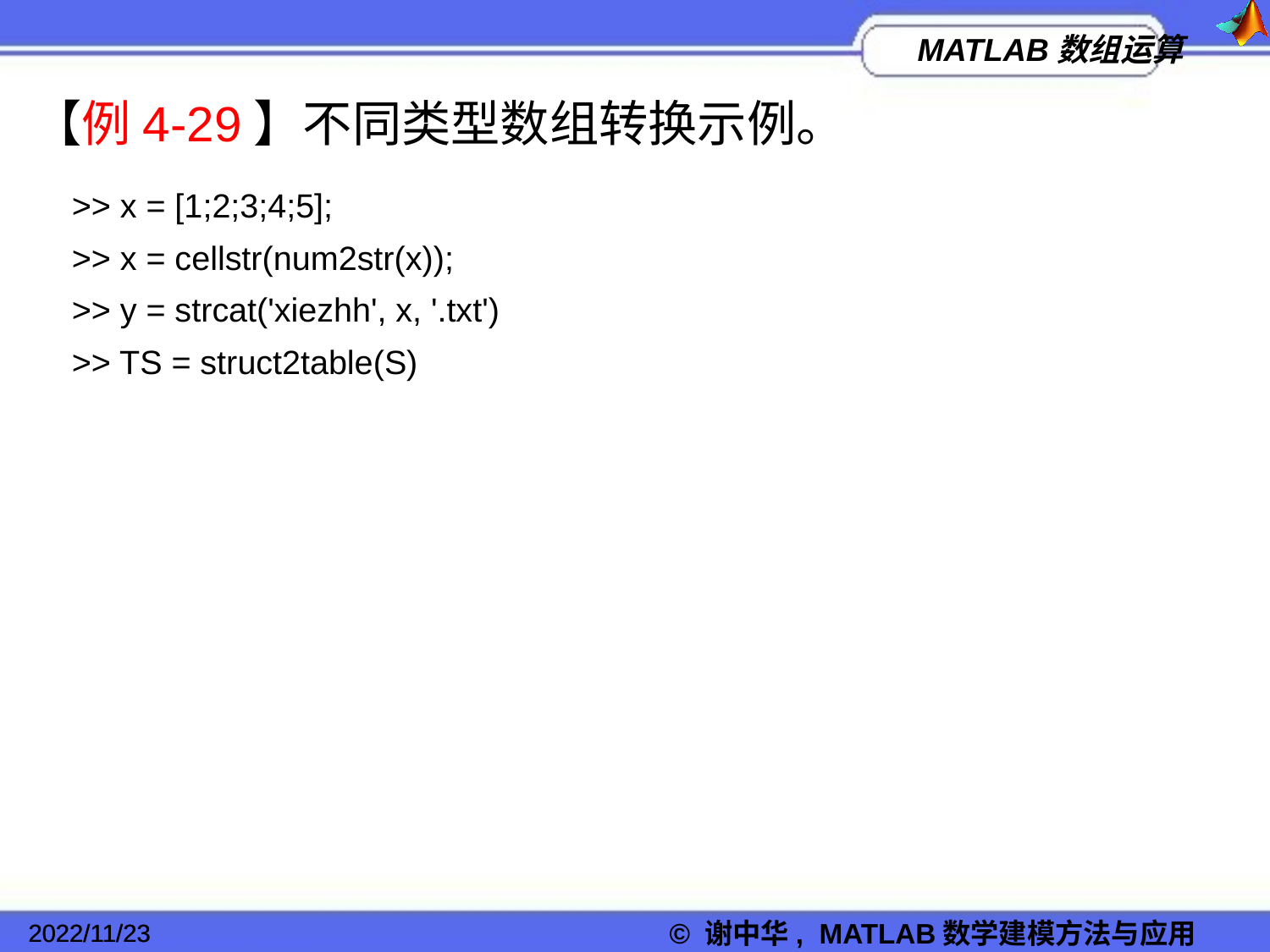

【例4-29】不同类型数组转换示例。
>> x = [1;2;3;4;5];
>> x = cellstr(num2str(x));
>> y = strcat('xiezhh', x, '.txt')
>> TS = struct2table(S)
2022/11/23
© 谢中华,  MATLAB数学建模方法与应用